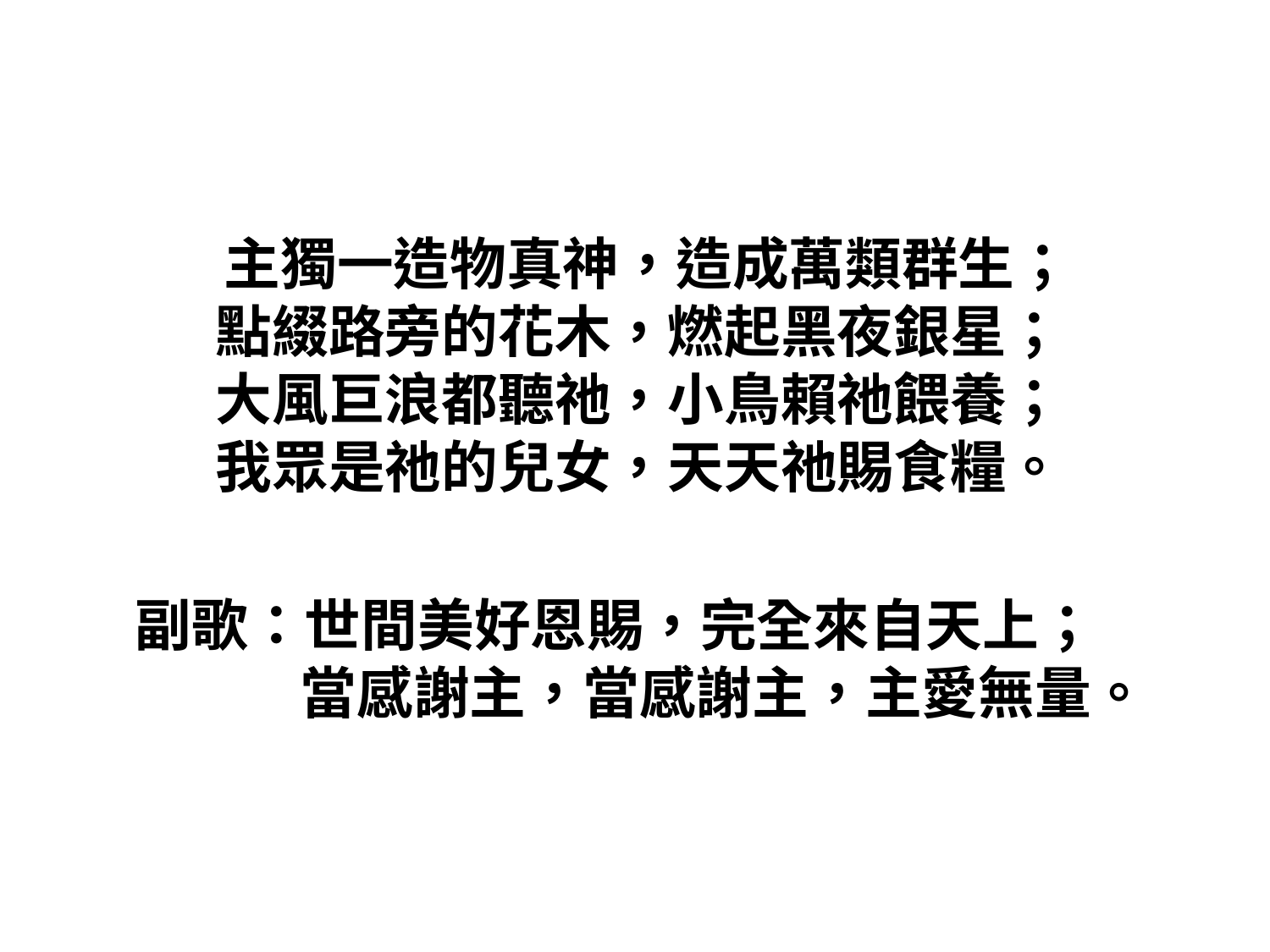

#
    主獨一造物真神，造成萬類群生；
點綴路旁的花木，燃起黑夜銀星；
大風巨浪都聽祂，小鳥賴祂餵養；
我眾是祂的兒女，天天祂賜食糧。

副歌：世間美好恩賜，完全來自天上；
　　　當感謝主，當感謝主，主愛無量。